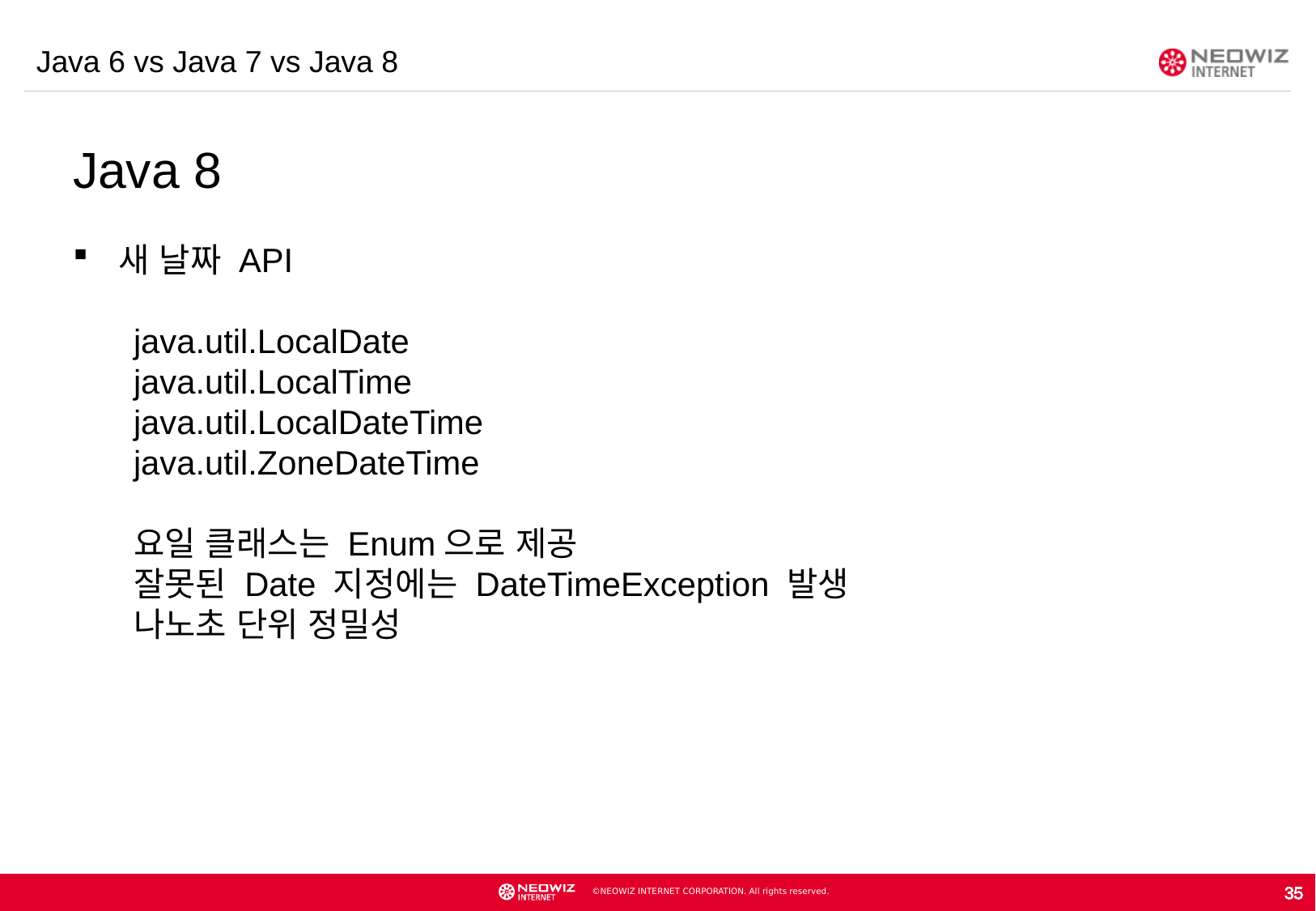

Java 6 vs Java 7 vs Java 8

Java 8

새 날짜 API

java.util.LocalDate
java.util.LocalTime
java.util.LocalDateTime
java.util.ZoneDateTime

요일 클래스는 Enum으로 제공
잘못된 Date 지정에는 DateTimeException 발생
나노초 단위 정밀성
35
35
35
35
35
35
35
35
35
35
35
35
35
35
35
35
35
35
35
35
35